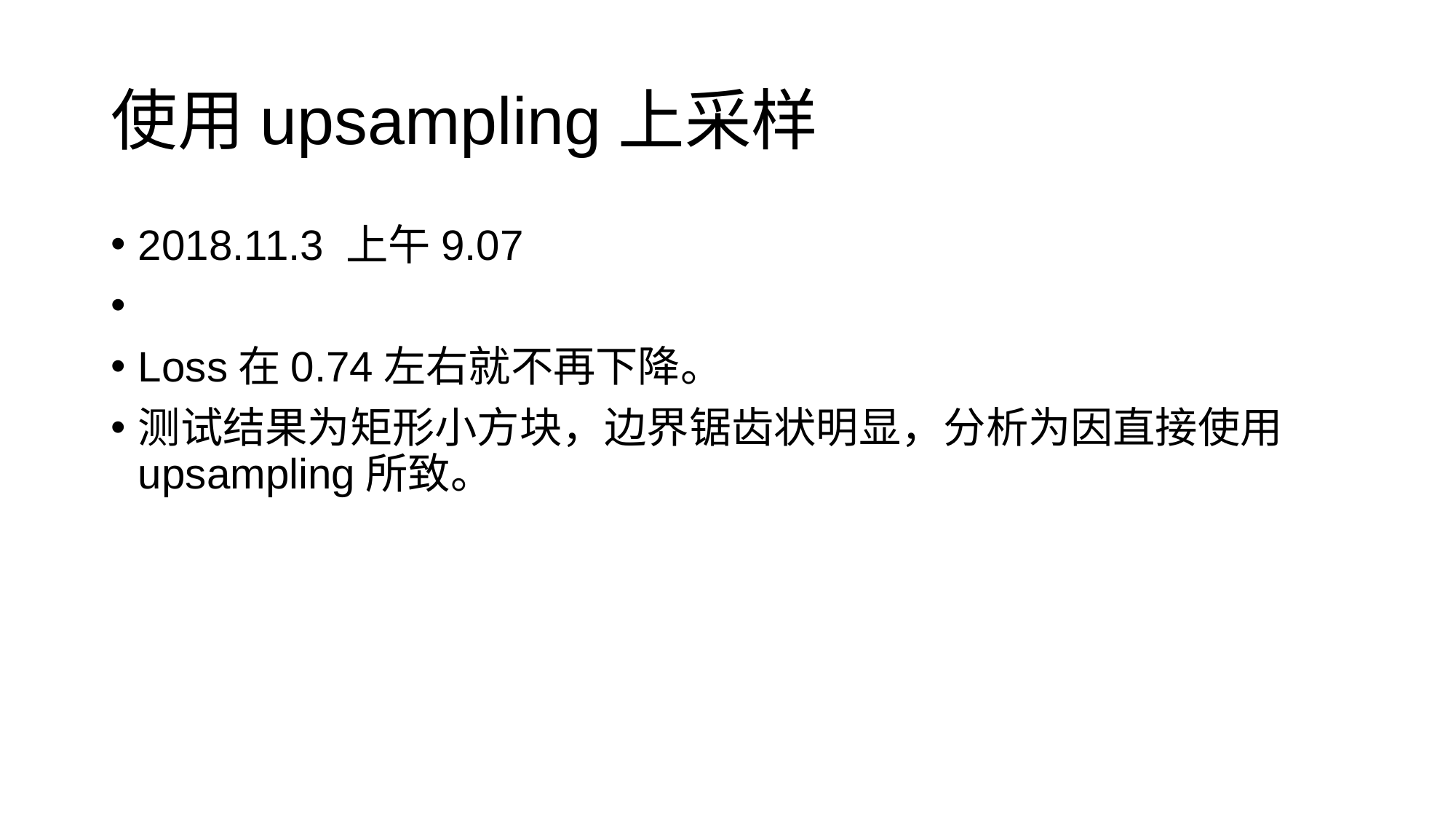

# 使用upsampling上采样
2018.11.3 上午9.07

Loss在0.74左右就不再下降。
测试结果为矩形小方块，边界锯齿状明显，分析为因直接使用upsampling所致。